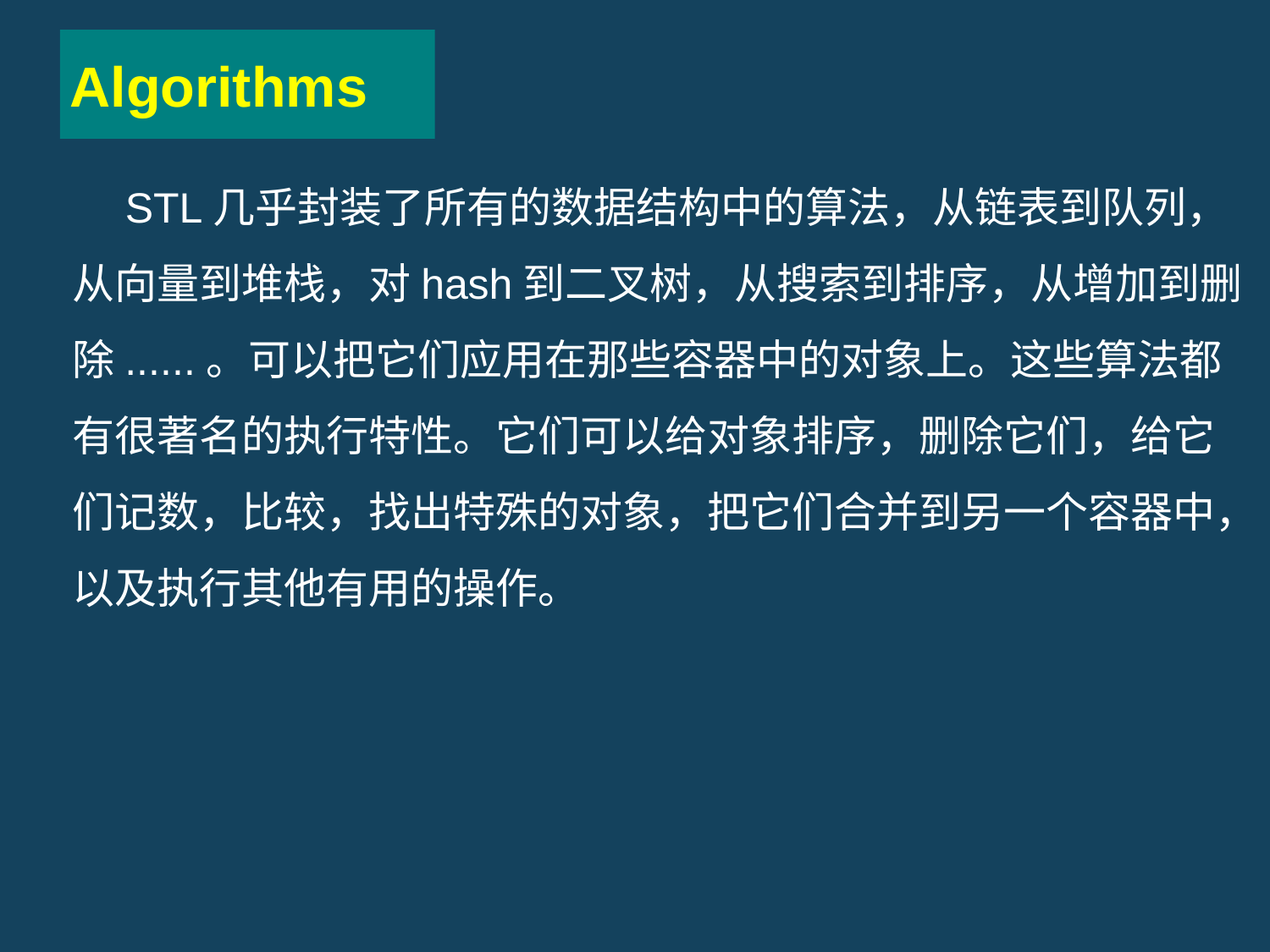

# Algorithms
     STL几乎封装了所有的数据结构中的算法，从链表到队列，从向量到堆栈，对hash到二叉树，从搜索到排序，从增加到删除......。可以把它们应用在那些容器中的对象上。这些算法都有很著名的执行特性。它们可以给对象排序，删除它们，给它们记数，比较，找出特殊的对象，把它们合并到另一个容器中，以及执行其他有用的操作。